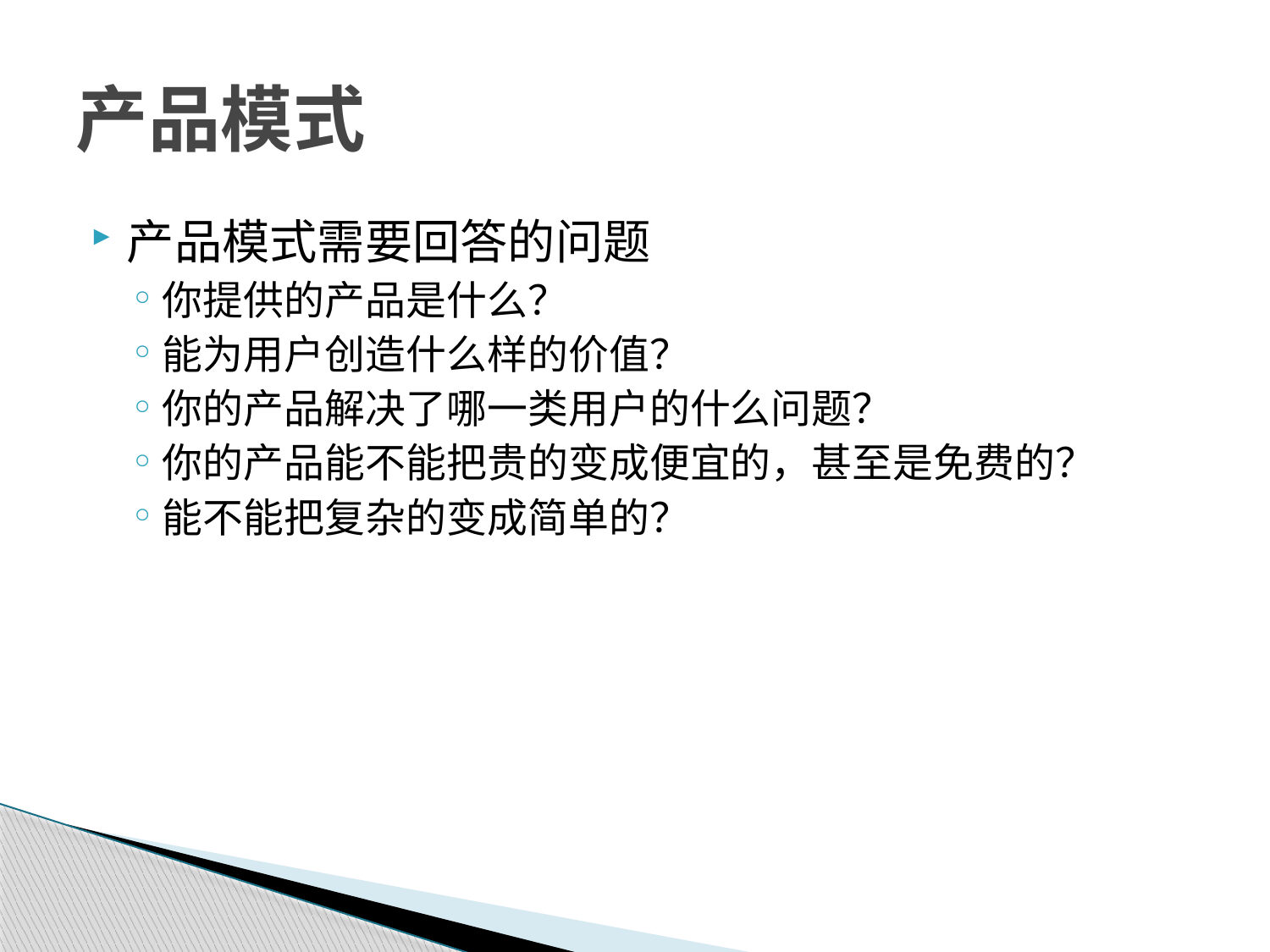

# 产品模式
产品模式需要回答的问题
你提供的产品是什么？
能为用户创造什么样的价值？
你的产品解决了哪一类用户的什么问题？
你的产品能不能把贵的变成便宜的，甚至是免费的？
能不能把复杂的变成简单的？